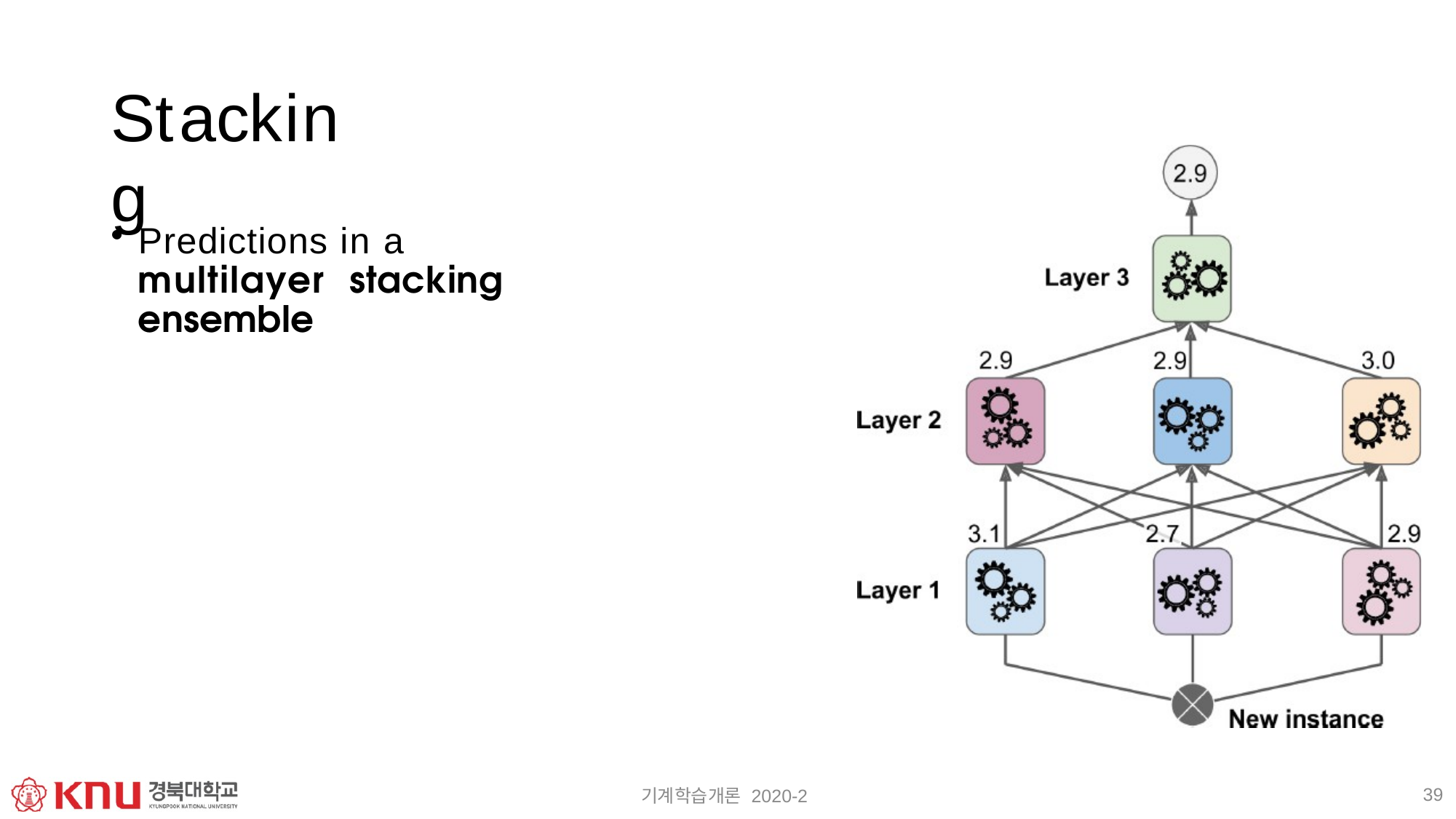

# Stacking

Predictions in a multilayer  stacking ensemble
39
기계학습개론 2020-2